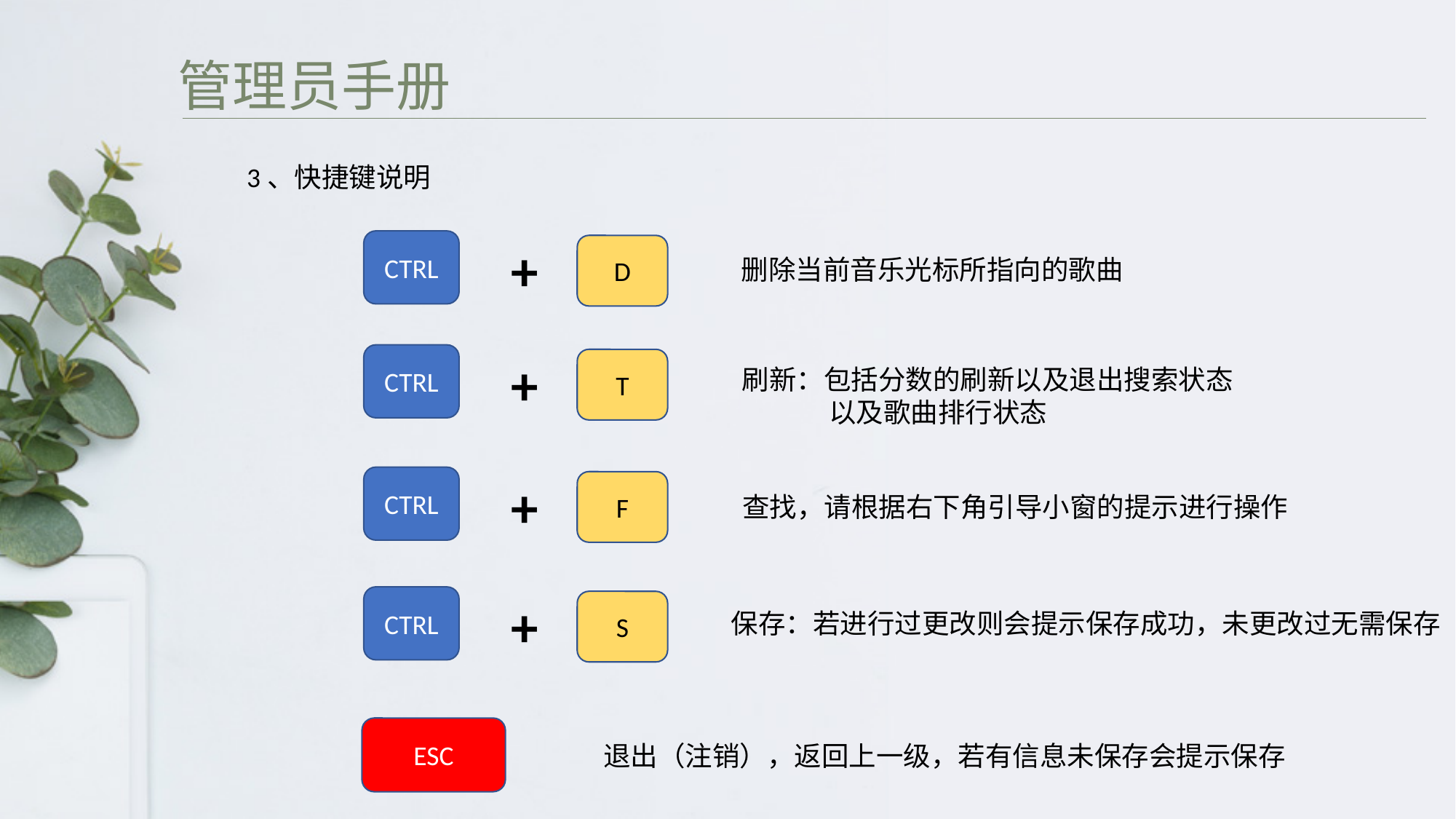

管理员手册

3、快捷键说明
CTRL
+
D
删除当前音乐光标所指向的歌曲
CTRL
+
T
刷新：包括分数的刷新以及退出搜索状态
             以及歌曲排行状态
CTRL
+
F
查找，请根据右下角引导小窗的提示进行操作
CTRL
+
S
保存：若进行过更改则会提示保存成功，未更改过无需保存
ESC
退出（注销），返回上一级，若有信息未保存会提示保存